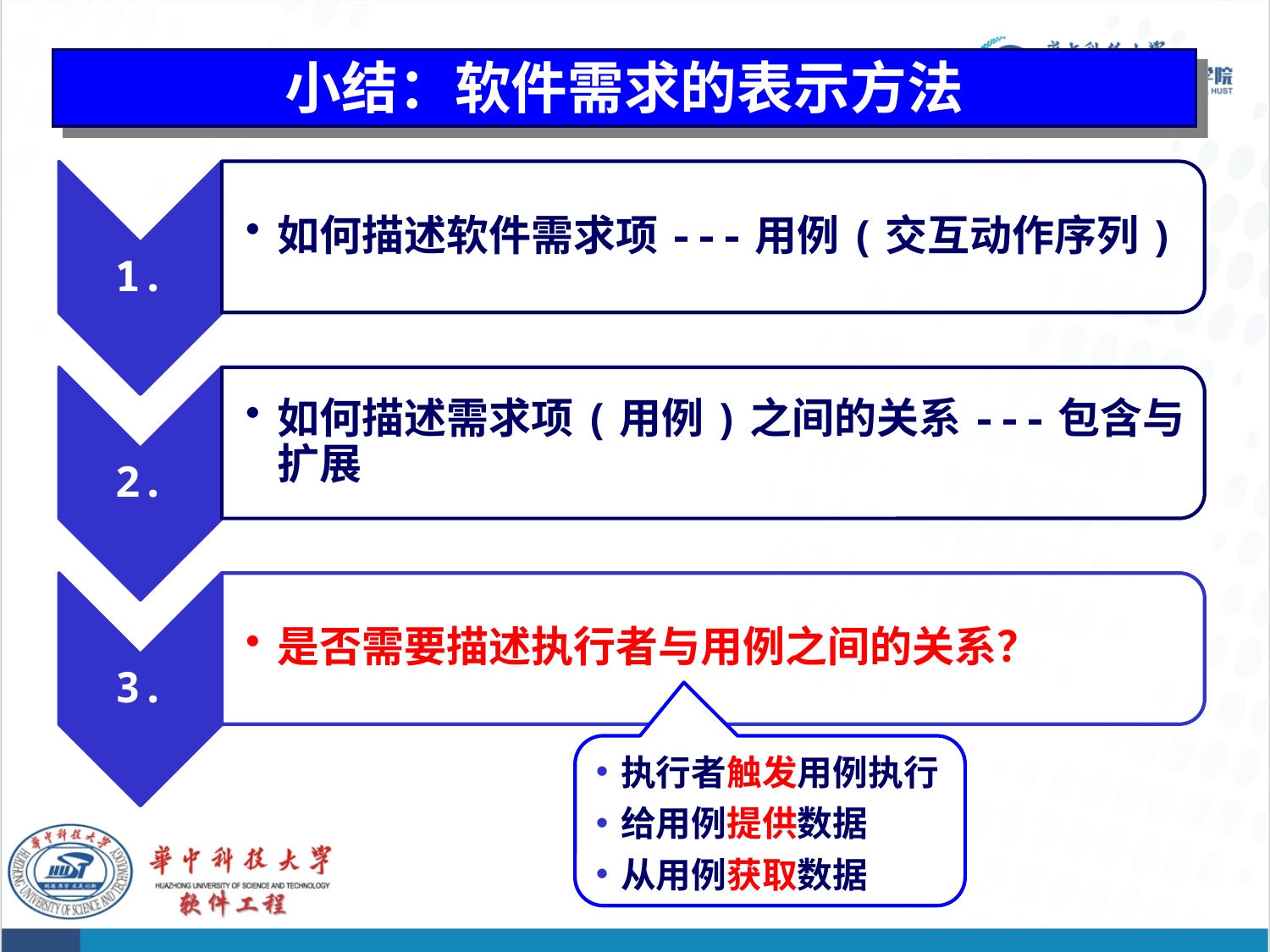

# 小结：软件需求的表示方法
1.
如何描述软件需求项---用例(交互动作序列)
2.
如何描述需求项(用例)之间的关系---包含与扩展
3.
是否需要描述执行者与用例之间的关系？
执行者触发用例执行
给用例提供数据
从用例获取数据